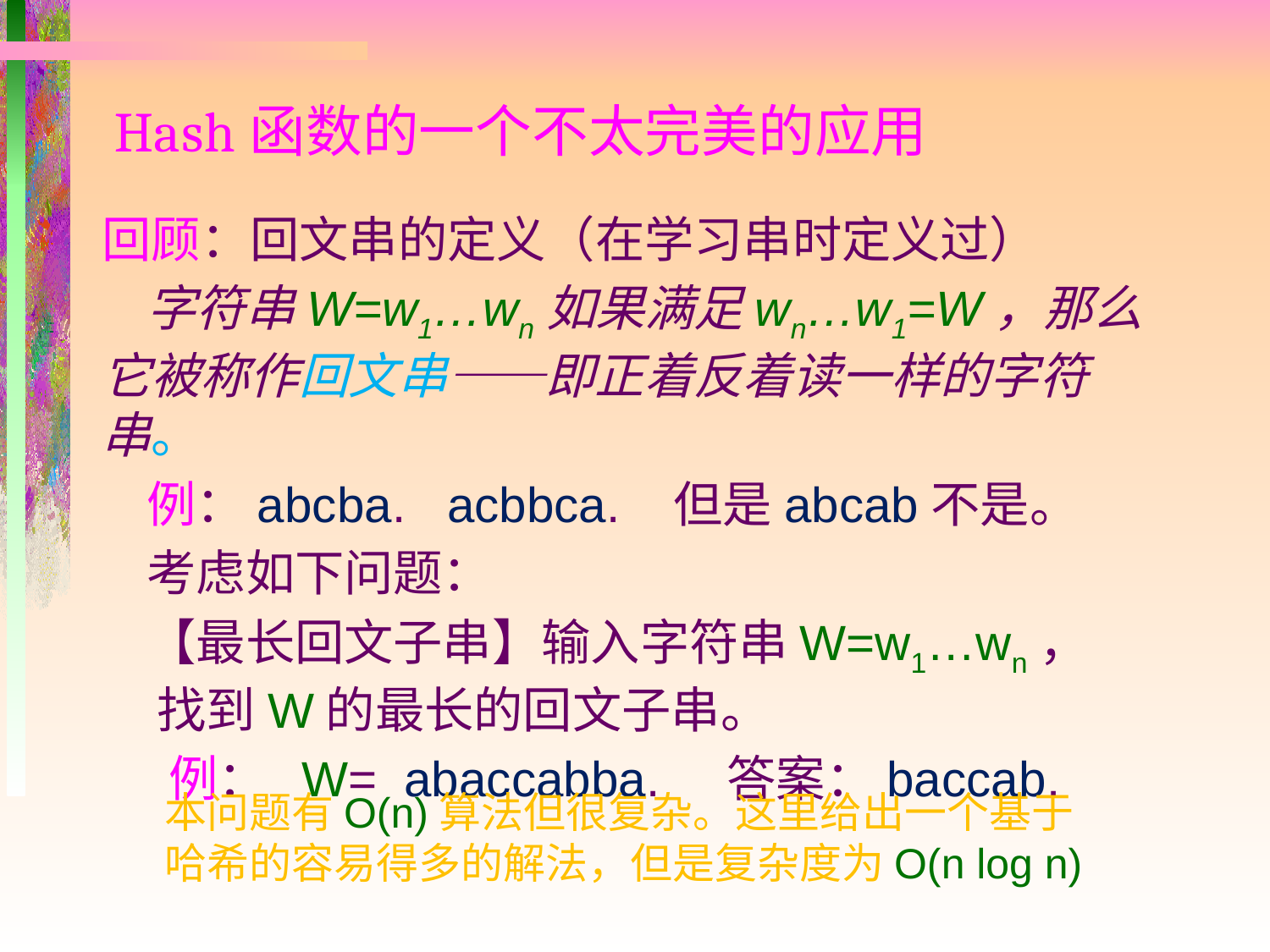

# Hash函数的一个不太完美的应用
回顾：回文串的定义（在学习串时定义过）
   字符串W=w1…wn如果满足wn…w1=W，那么它被称作回文串——即正着反着读一样的字符串。
   例：abcba.   acbbca.   但是abcab不是。
   考虑如下问题：
   【最长回文子串】输入字符串W=w1…wn，
     找到W的最长的回文子串。
     例：  W=  abaccabba.    答案：baccab.
本问题有O(n)算法但很复杂。这里给出一个基于哈希的容易得多的解法，但是复杂度为O(n log n)